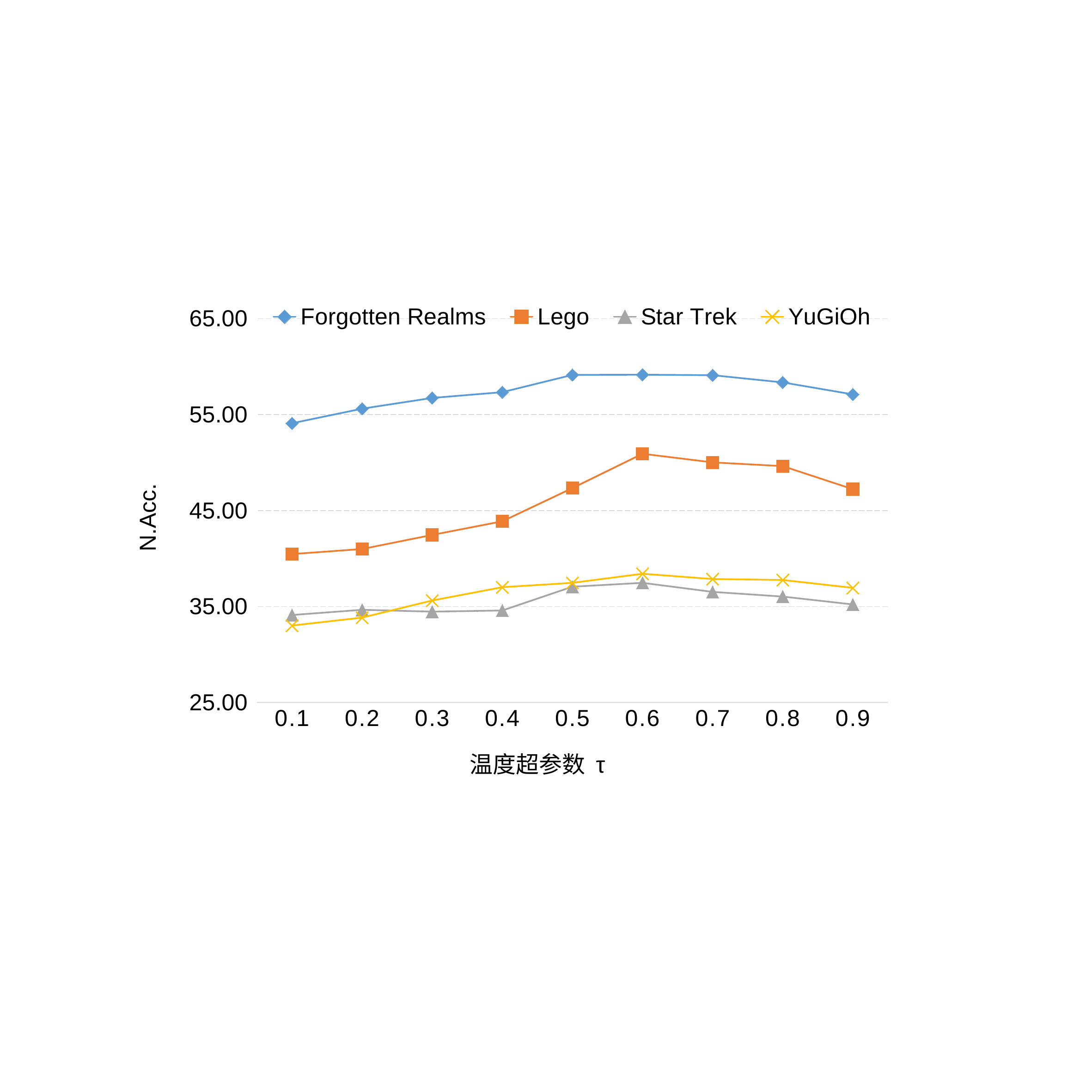

### Chart:

| Category | Forgotten Realms | Lego | Star Trek | YuGiOh |
|---|---|---|---|---|
| 0.1 | 54.1 | 40.46 | 34.11 | 33.01 |
| 0.2 | 55.62 | 40.99 | 34.65 | 33.84 |
| 0.3 | 56.74 | 42.46 | 34.46 | 35.62 |
| 0.4 | 57.34 | 43.88 | 34.58 | 37.01 |
| 0.5 | 59.14 | 47.34 | 37.06 | 37.46 |
| 0.6 | 59.16 | 50.92 | 37.46 | 38.41 |
| 0.7 | 59.11 | 50.02 | 36.52 | 37.86 |
| 0.8 | 58.36 | 49.63 | 36.03 | 37.76 |
| 0.9 | 57.11 | 47.23 | 35.21 | 36.94 |
N.Acc.
温度超参数 τ